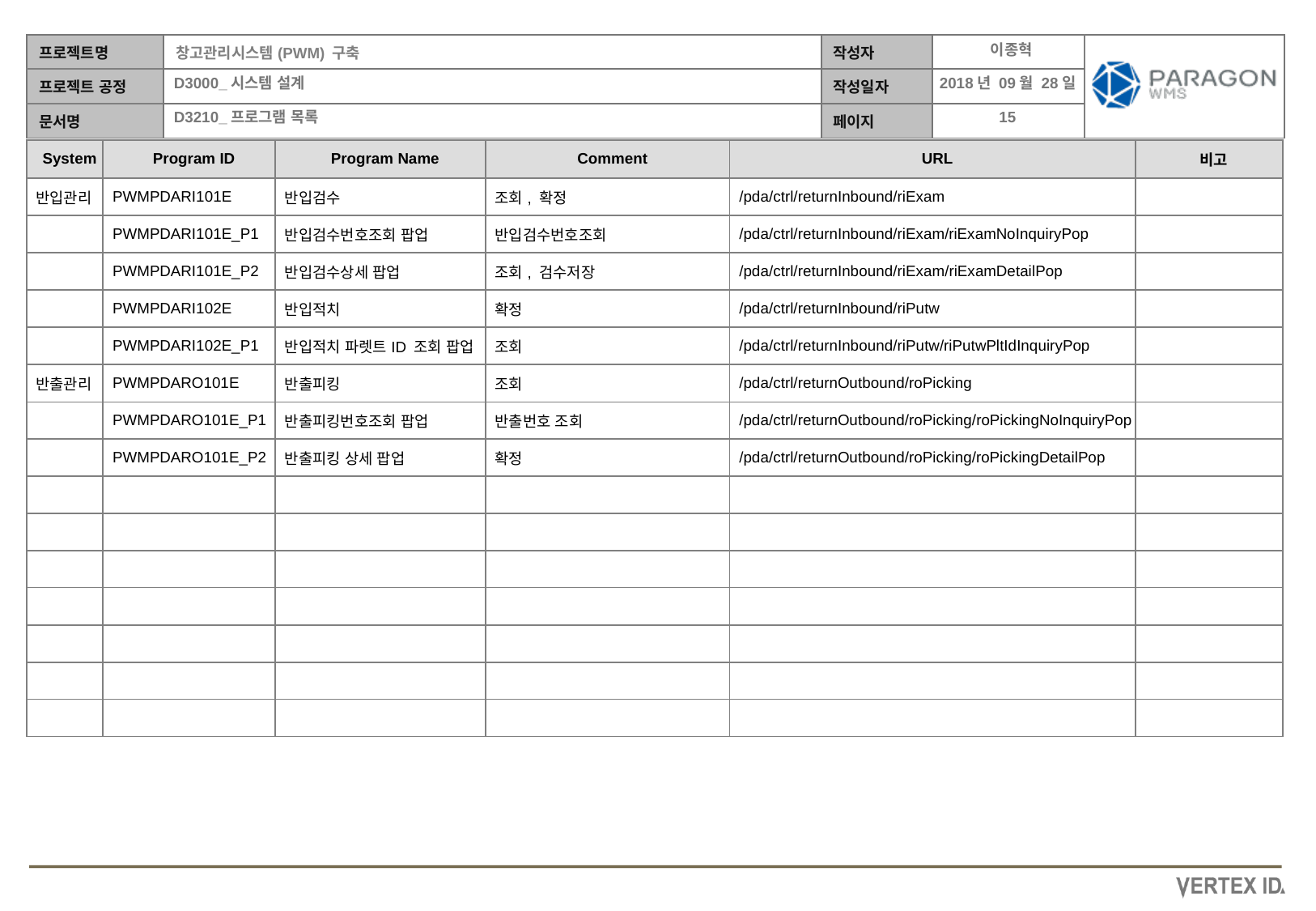

이종혁
2018년 09월 28일
| System | Program ID | Program Name | Comment | URL | 비고 |
| --- | --- | --- | --- | --- | --- |
| 반입관리 | PWMPDARI101E | 반입검수 | 조회, 확정 | /pda/ctrl/returnInbound/riExam |  |
|  | PWMPDARI101E\_P1 | 반입검수번호조회 팝업 | 반입검수번호조회 | /pda/ctrl/returnInbound/riExam/riExamNoInquiryPop |  |
|  | PWMPDARI101E\_P2 | 반입검수상세 팝업 | 조회, 검수저장 | /pda/ctrl/returnInbound/riExam/riExamDetailPop |  |
|  | PWMPDARI102E | 반입적치 | 확정 | /pda/ctrl/returnInbound/riPutw |  |
|  | PWMPDARI102E\_P1 | 반입적치 파렛트ID 조회 팝업 | 조회 | /pda/ctrl/returnInbound/riPutw/riPutwPltIdInquiryPop |  |
| 반출관리 | PWMPDARO101E | 반출피킹 | 조회 | /pda/ctrl/returnOutbound/roPicking |  |
|  | PWMPDARO101E\_P1 | 반출피킹번호조회 팝업 | 반출번호 조회 | /pda/ctrl/returnOutbound/roPicking/roPickingNoInquiryPop |  |
|  | PWMPDARO101E\_P2 | 반출피킹 상세 팝업 | 확정 | /pda/ctrl/returnOutbound/roPicking/roPickingDetailPop |  |
|  |  |  |  |  |  |
|  |  |  |  |  |  |
|  |  |  |  |  |  |
|  |  |  |  |  |  |
|  |  |  |  |  |  |
|  |  |  |  |  |  |
|  |  |  |  |  |  |